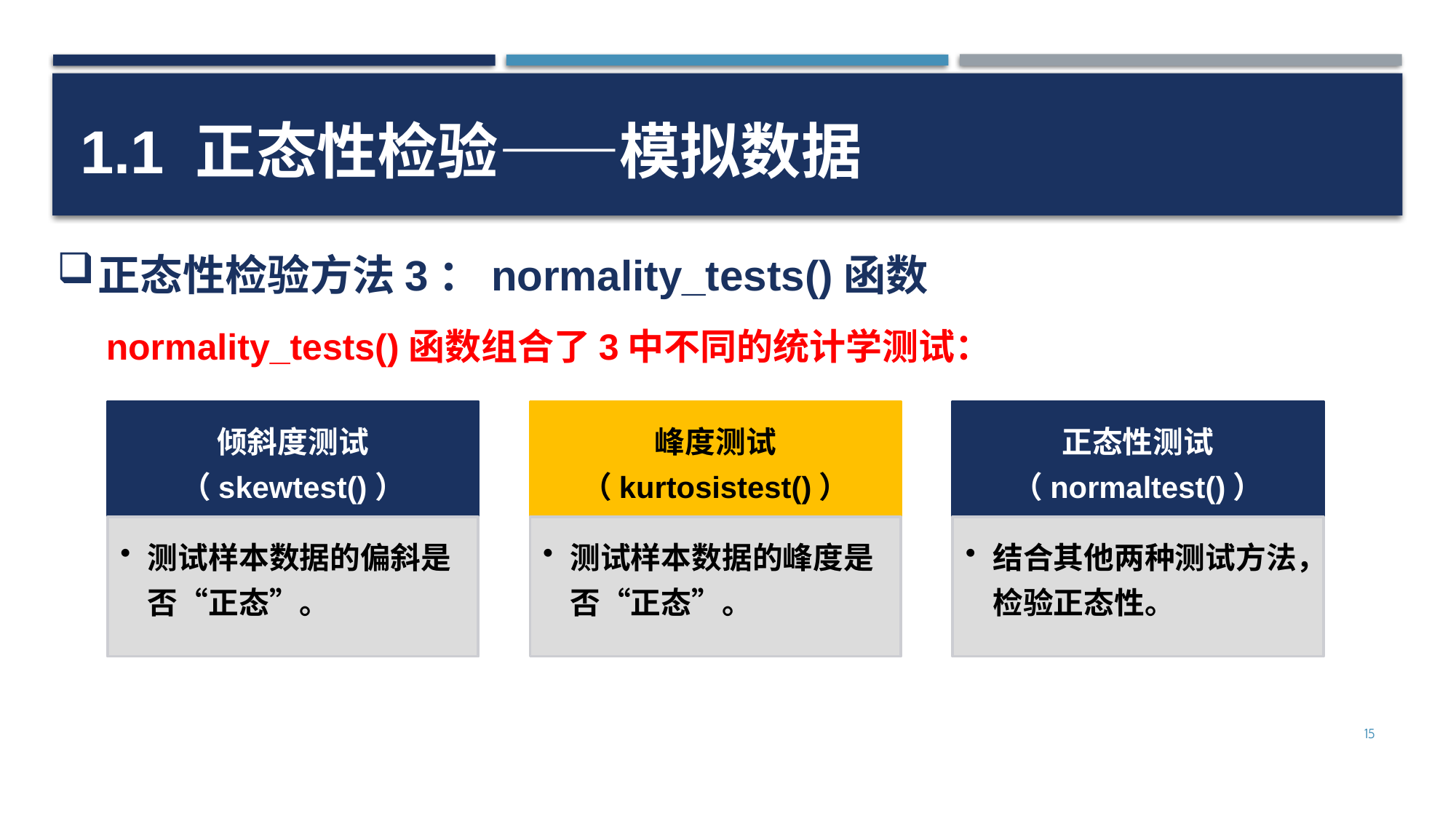

1.1 正态性检验——模拟数据
正态性检验方法3：normality_tests()函数
normality_tests()函数组合了3中不同的统计学测试：
倾斜度测试（skewtest()）
测试样本数据的偏斜是否“正态”。
峰度测试（kurtosistest()）
测试样本数据的峰度是否“正态”。
正态性测试（normaltest()）
结合其他两种测试方法，检验正态性。
15